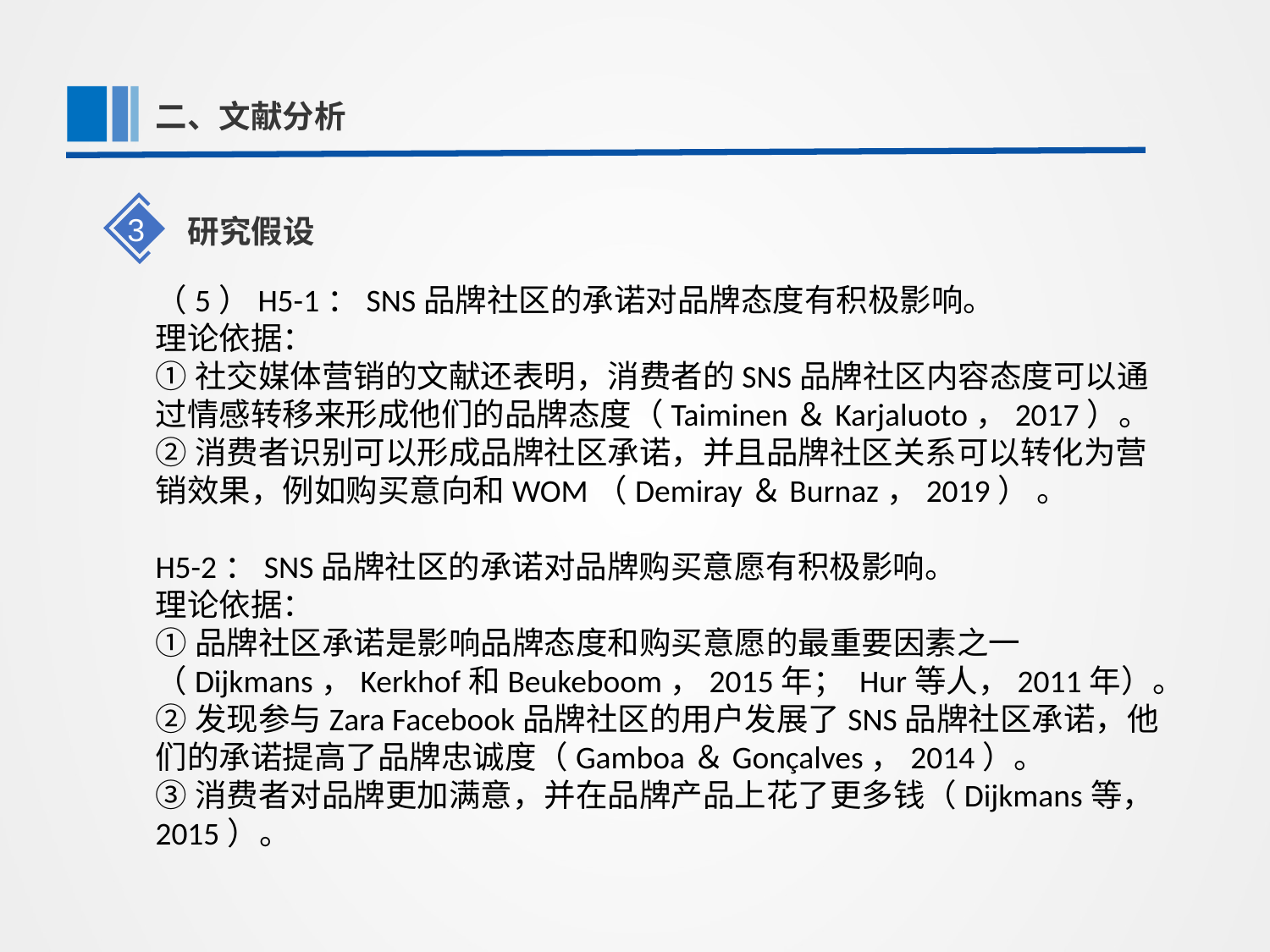

第一部分

二、文献分析

3
研究假设
（5）H5-1：SNS品牌社区的承诺对品牌态度有积极影响。
理论依据：
①社交媒体营销的文献还表明，消费者的SNS品牌社区内容态度可以通过情感转移来形成他们的品牌态度（Taiminen＆Karjaluoto，2017）。
②消费者识别可以形成品牌社区承诺，并且品牌社区关系可以转化为营销效果，例如购买意向和WOM（Demiray＆Burnaz，2019） 。

H5-2：SNS品牌社区的承诺对品牌购买意愿有积极影响。
理论依据：
①品牌社区承诺是影响品牌态度和购买意愿的最重要因素之一（Dijkmans，Kerkhof和Beukeboom，2015年； Hur等人，2011年）。
②发现参与Zara Facebook品牌社区的用户发展了SNS品牌社区承诺，他们的承诺提高了品牌忠诚度（Gamboa＆Gonçalves，2014）。
③消费者对品牌更加满意，并在品牌产品上花了更多钱（Dijkmans等，2015）。